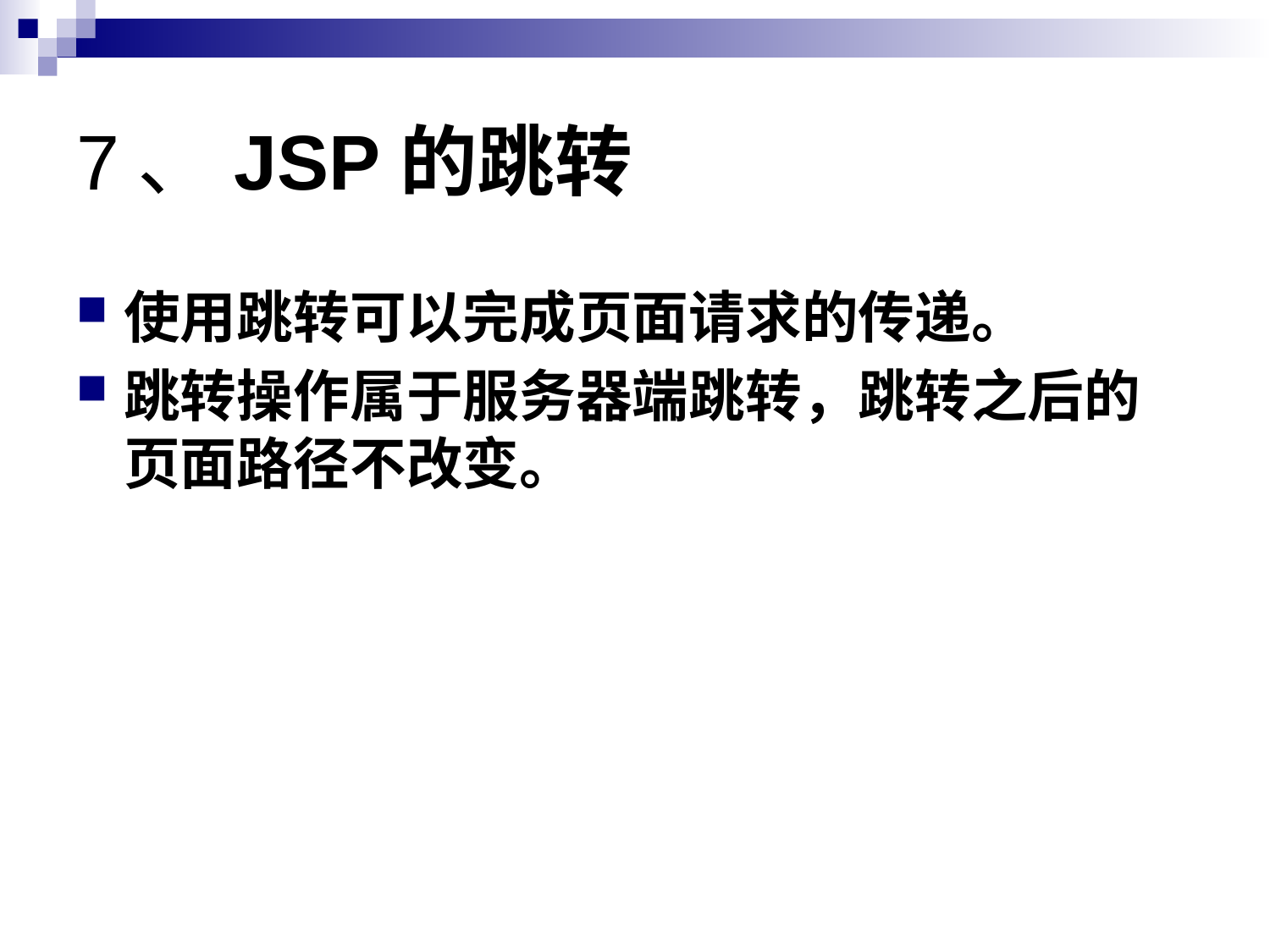

# 7、JSP的跳转
使用跳转可以完成页面请求的传递。
跳转操作属于服务器端跳转，跳转之后的页面路径不改变。

40